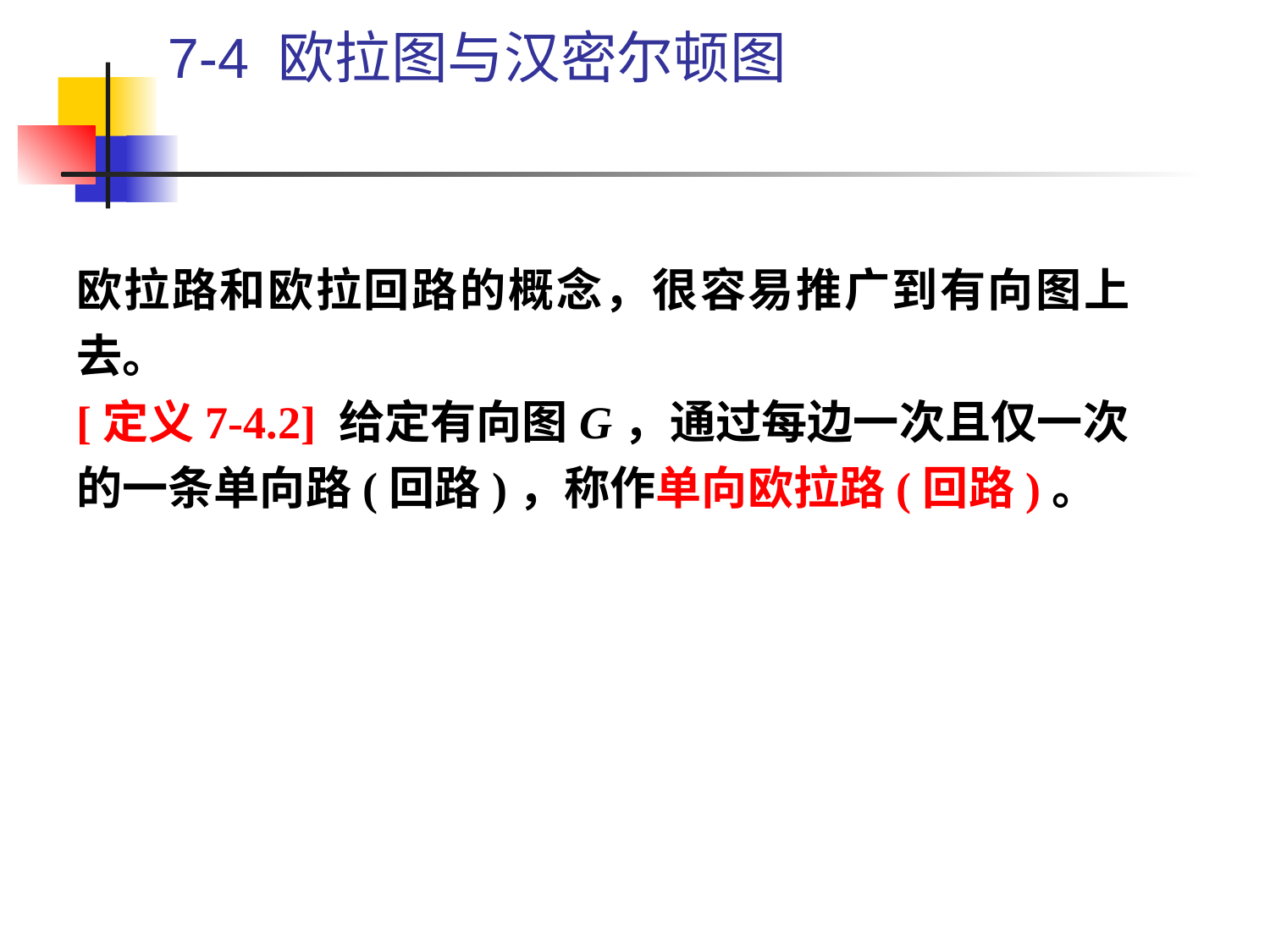

#
7-4 欧拉图与汉密尔顿图
欧拉路和欧拉回路的概念，很容易推广到有向图上去。
[定义7-4.2] 给定有向图G，通过每边一次且仅一次的一条单向路(回路)，称作单向欧拉路(回路)。